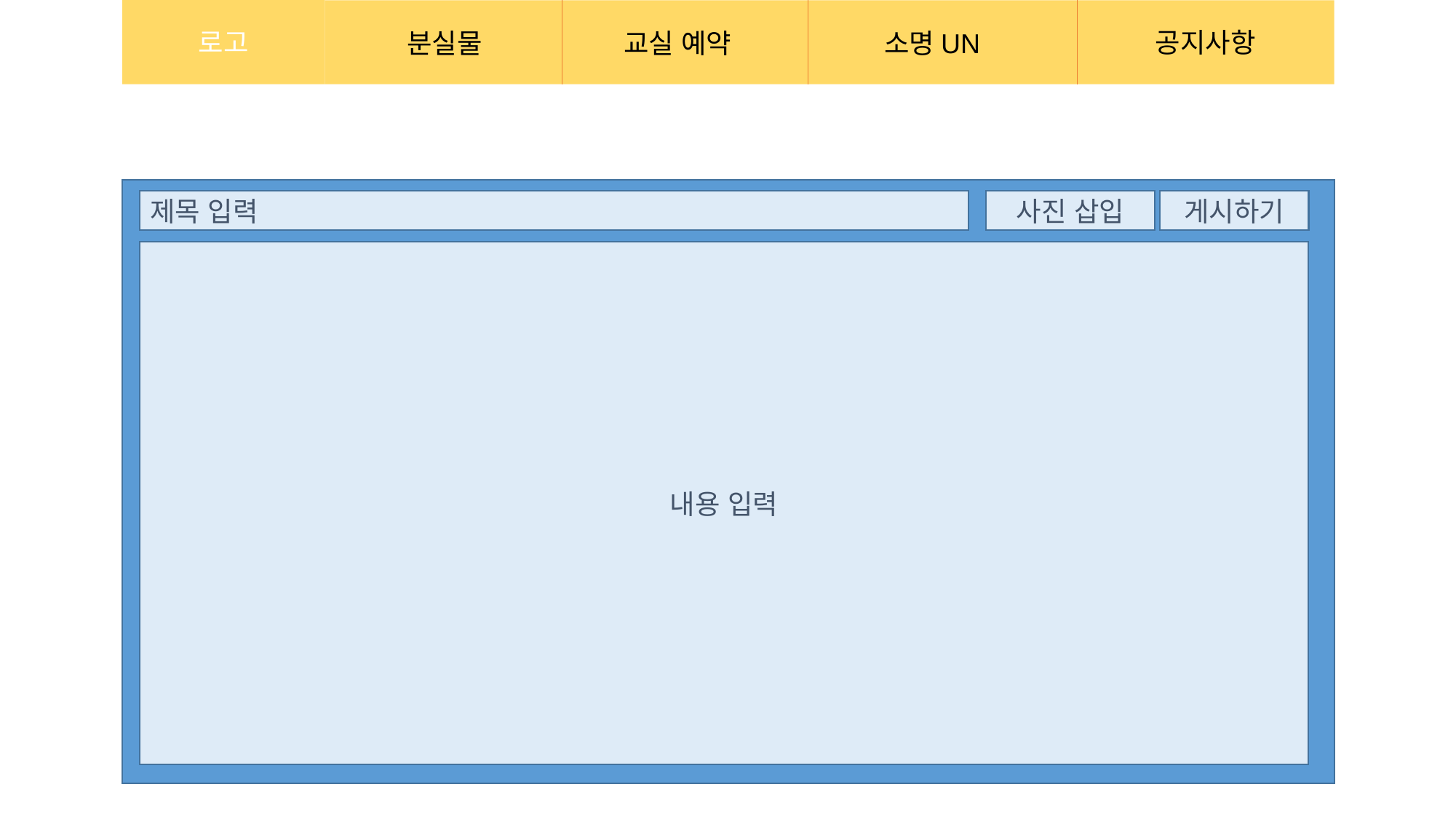

제목 입력
사진 삽입
게시하기
내용 입력